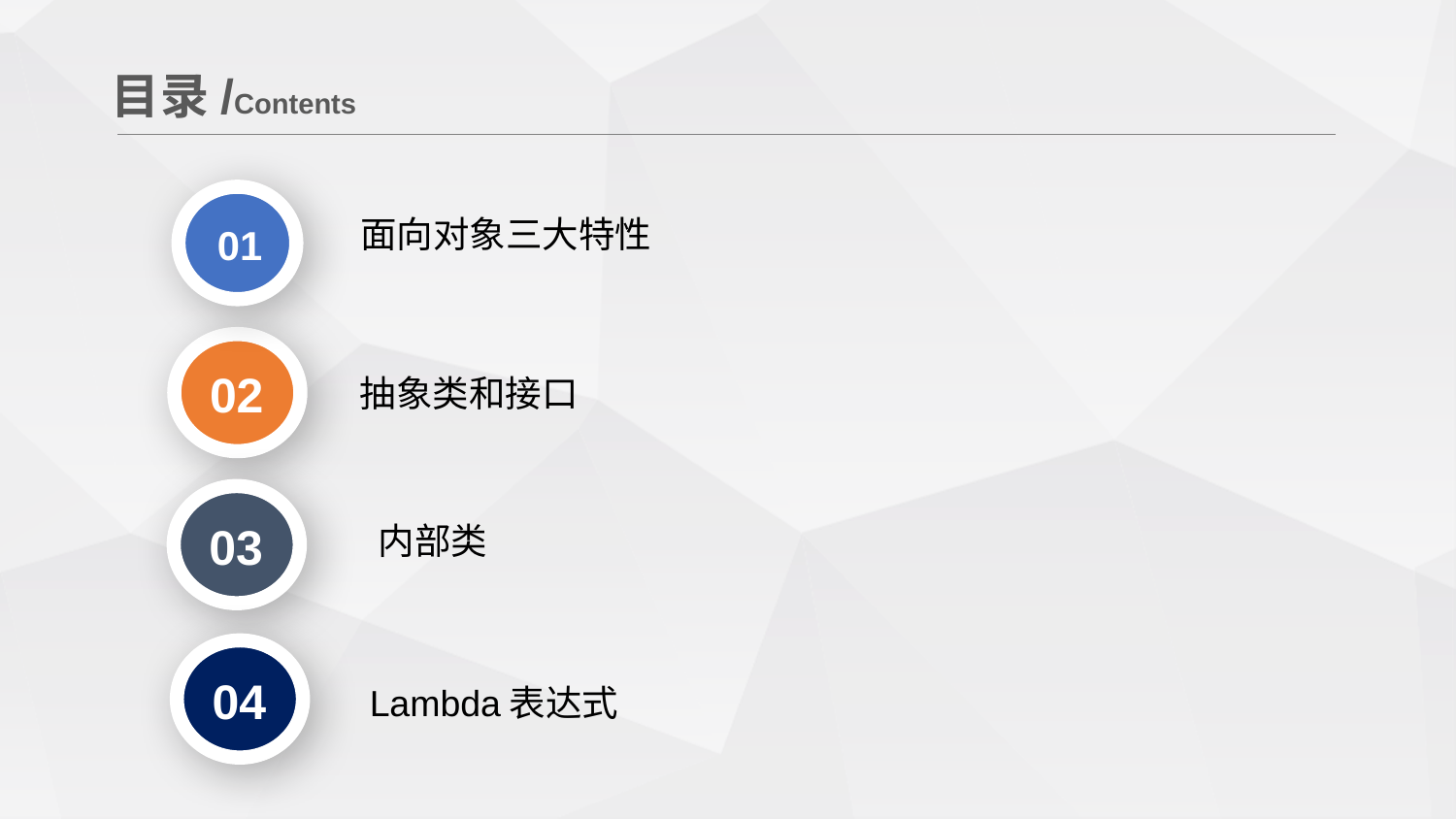

目录/Contents

01
面向对象三大特性

02
抽象类和接口

03
内部类

04
Lambda表达式